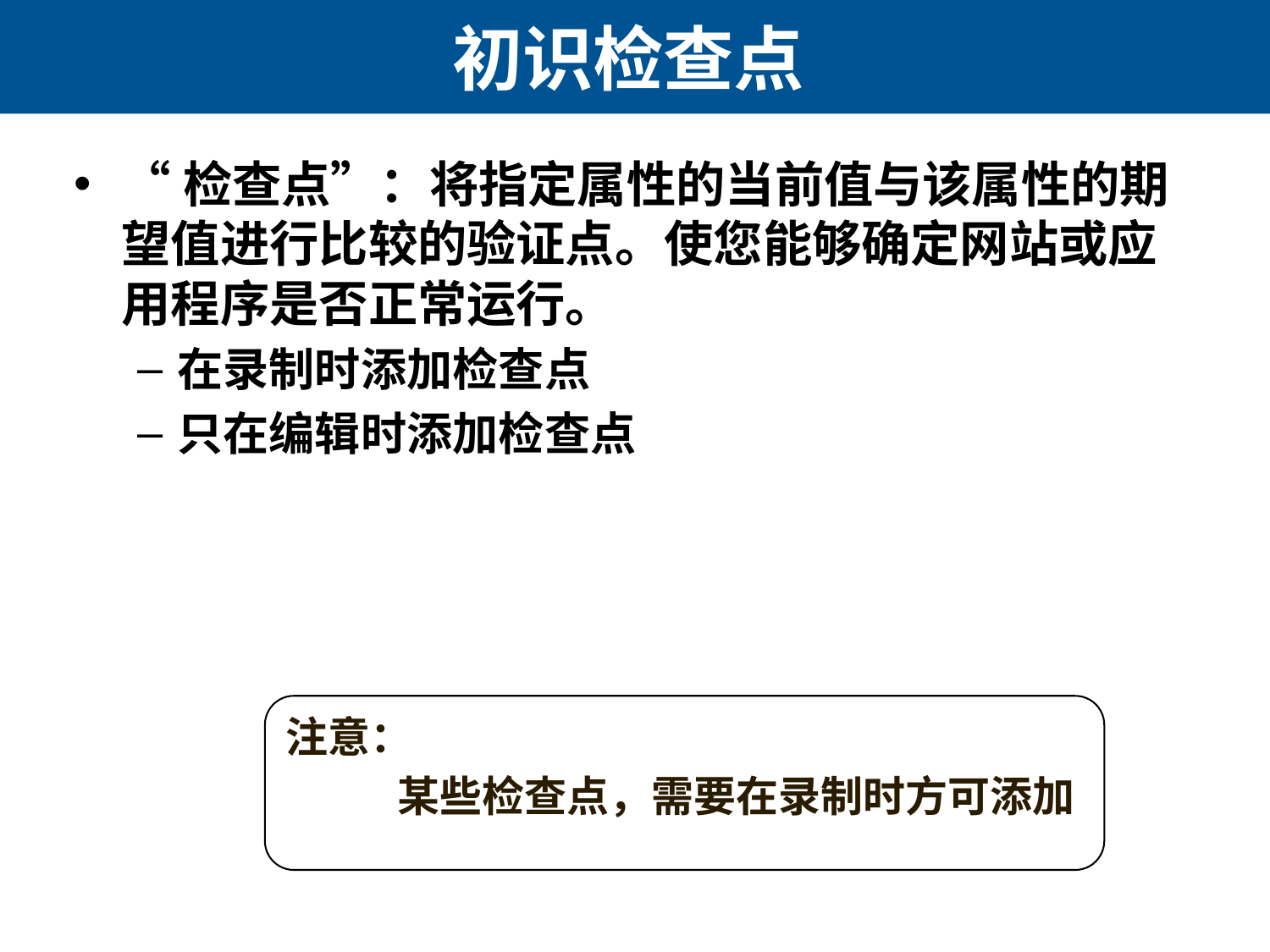

# 初识检查点
“检查点”：将指定属性的当前值与该属性的期望值进行比较的验证点。使您能够确定网站或应用程序是否正常运行。
在录制时添加检查点
只在编辑时添加检查点

注意：
某些检查点，需要在录制时方可添加